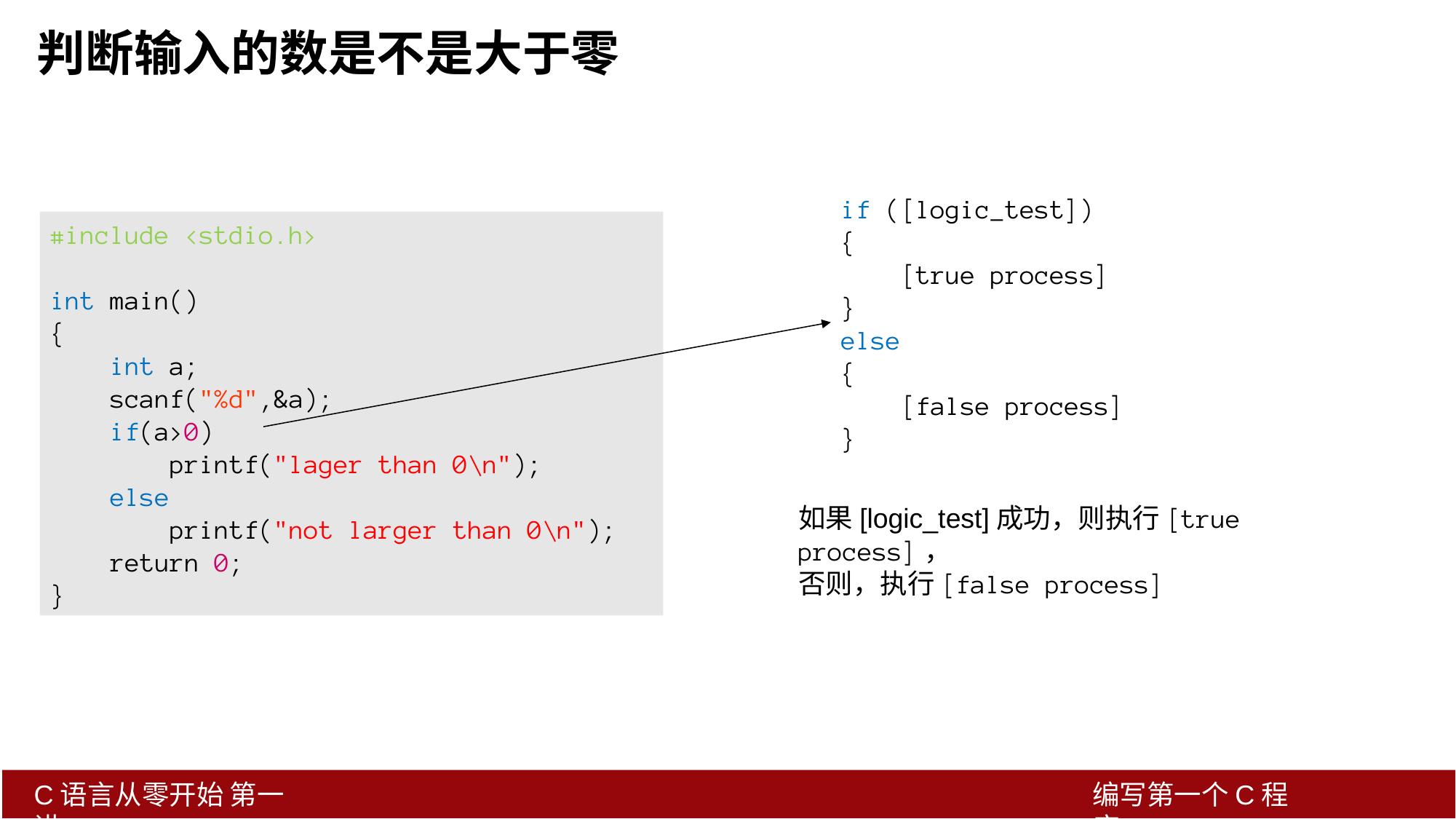

# 判断输入的数是不是大于零
if ([logic_test])
{
    [true process]
}
else
{
    [false process]
}
#include <stdio.h>

int main()
{
    int a;
    scanf("%d",&a);
    if(a>0)
        printf("lager than 0\n");
    else
        printf("not larger than 0\n");
    return 0;
}
如果[logic_test]成功，则执行[true process]，
否则，执行[false process]